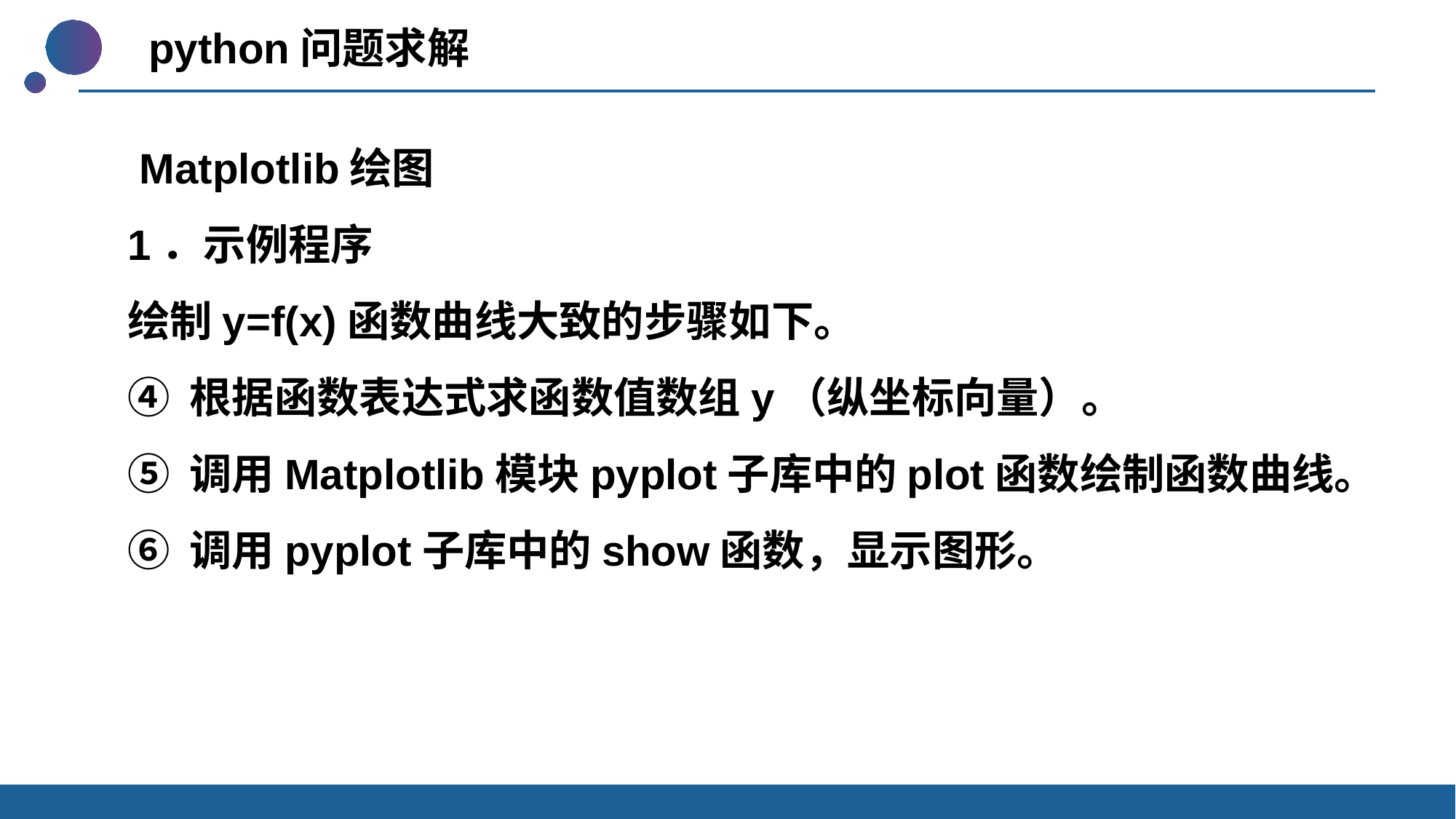

python问题求解

 Matplotlib绘图
1．示例程序
绘制y=f(x)函数曲线大致的步骤如下。
④ 根据函数表达式求函数值数组y（纵坐标向量）。
⑤ 调用Matplotlib模块pyplot子库中的plot函数绘制函数曲线。
⑥ 调用pyplot子库中的show函数，显示图形。